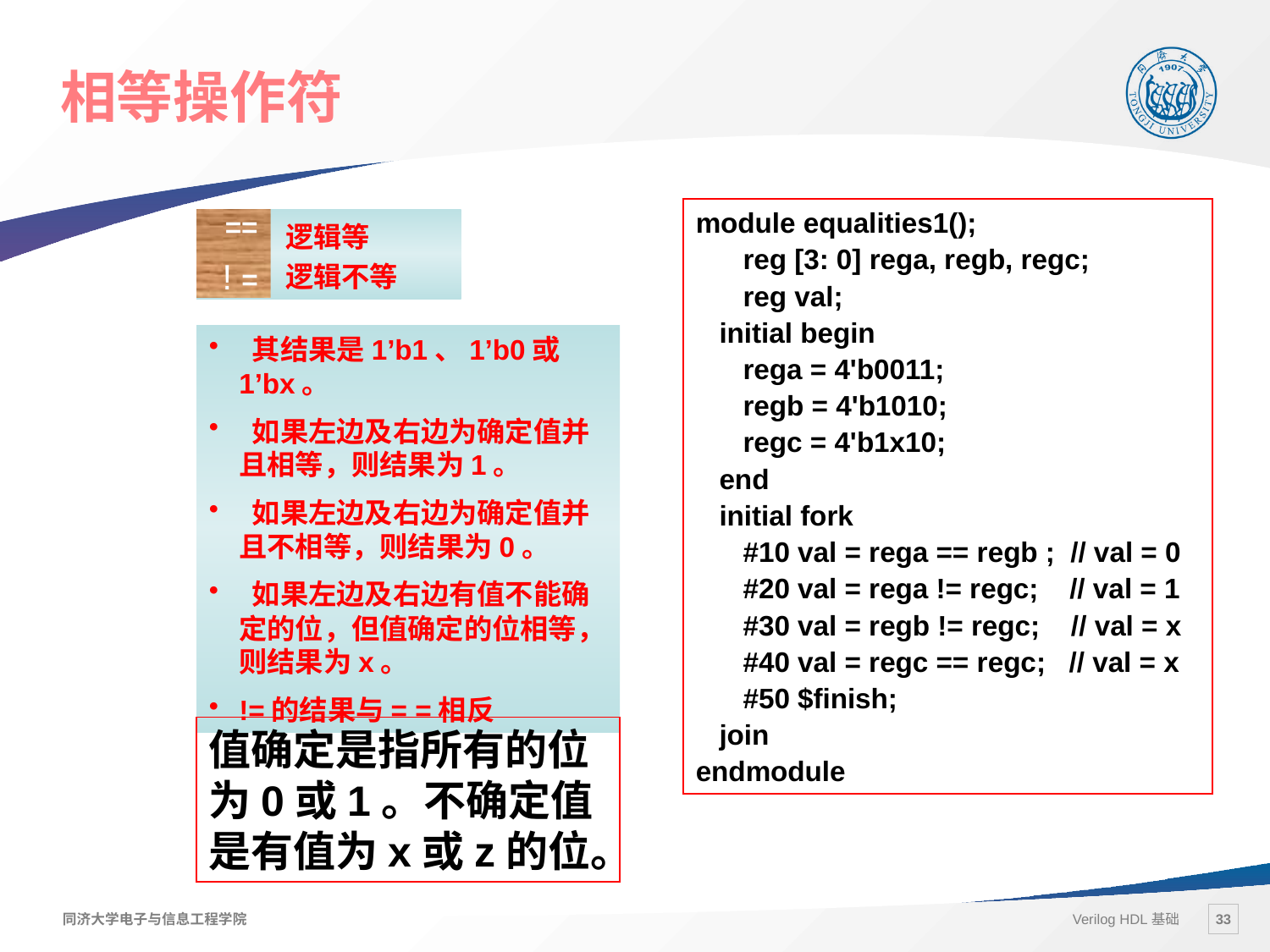

# 相等操作符
module equalities1();
      reg [3: 0] rega, regb, regc;
      reg val;
   initial begin
      rega = 4'b0011;
      regb = 4'b1010;
      regc = 4'b1x10;
   end
   initial fork
      #10 val = rega == regb ;  // val = 0
      #20 val = rega != regc;    // val = 1
      #30 val = regb != regc;    // val = x
      #40 val = regc == regc;   // val = x
      #50 $finish;
   join
endmodule
           逻辑等
           逻辑不等
==
! =
 其结果是1’b1、1’b0或1’bx。
 如果左边及右边为确定值并且相等，则结果为1。
 如果左边及右边为确定值并且不相等，则结果为0。
 如果左边及右边有值不能确定的位，但值确定的位相等，则结果为x。
!=的结果与= =相反
值确定是指所有的位为0或1。不确定值是有值为x或z的位。